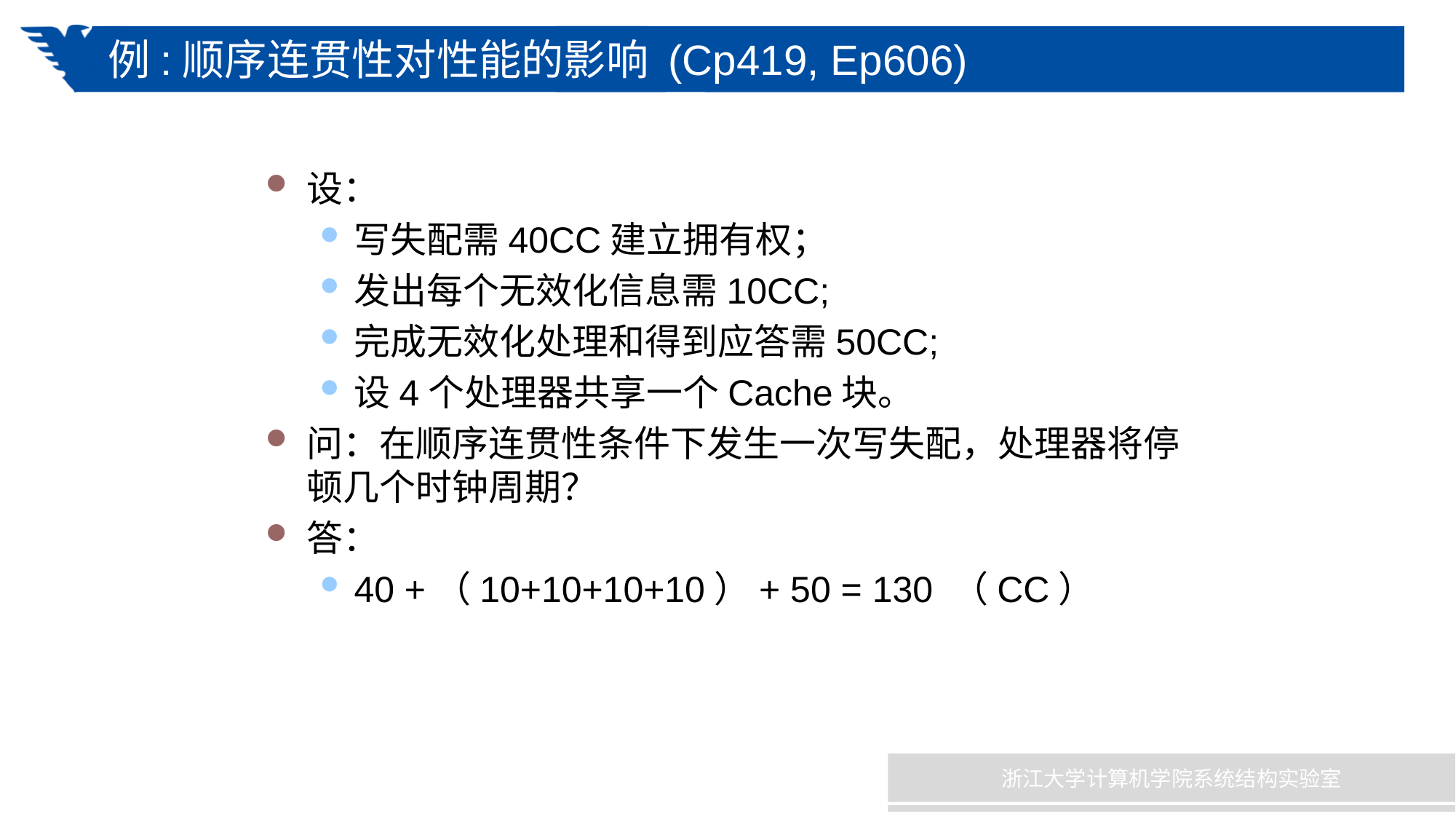

# 例:顺序连贯性对性能的影响 (Cp419, Ep606)
设：
写失配需40CC建立拥有权；
发出每个无效化信息需10CC;
完成无效化处理和得到应答需50CC;
设4个处理器共享一个Cache块。
问：在顺序连贯性条件下发生一次写失配，处理器将停顿几个时钟周期？
答：
40 +（10+10+10+10）+ 50 = 130 （CC）